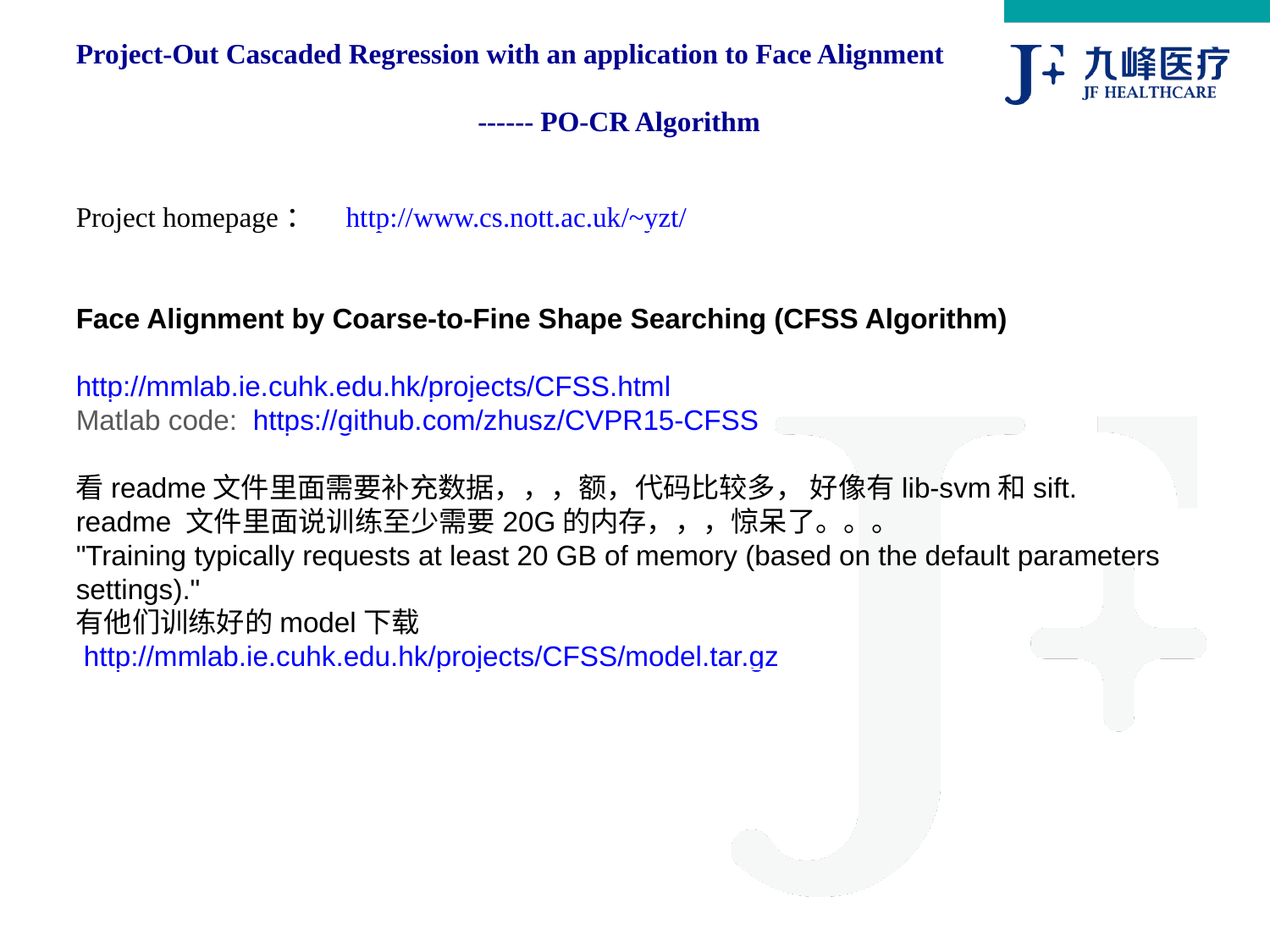

Project-Out Cascaded Regression with an application to Face Alignment
									   ------ PO-CR Algorithm
Project homepage：    http://www.cs.nott.ac.uk/~yzt/

Face Alignment by Coarse-to-Fine Shape Searching (CFSS Algorithm)
​
http://mmlab.ie.cuhk.edu.hk/projects/CFSS.html
Matlab code:  https://github.com/zhusz/CVPR15-CFSS

看readme文件里面需要补充数据，，，额，代码比较多， 好像有lib-svm和sift.
readme 文件里面说训练至少需要20G的内存，，，惊呆了。。。
"Training typically requests at least 20 GB of memory (based on the default parameters settings)."
有他们训练好的model下载
 http://mmlab.ie.cuhk.edu.hk/projects/CFSS/model.tar.gz